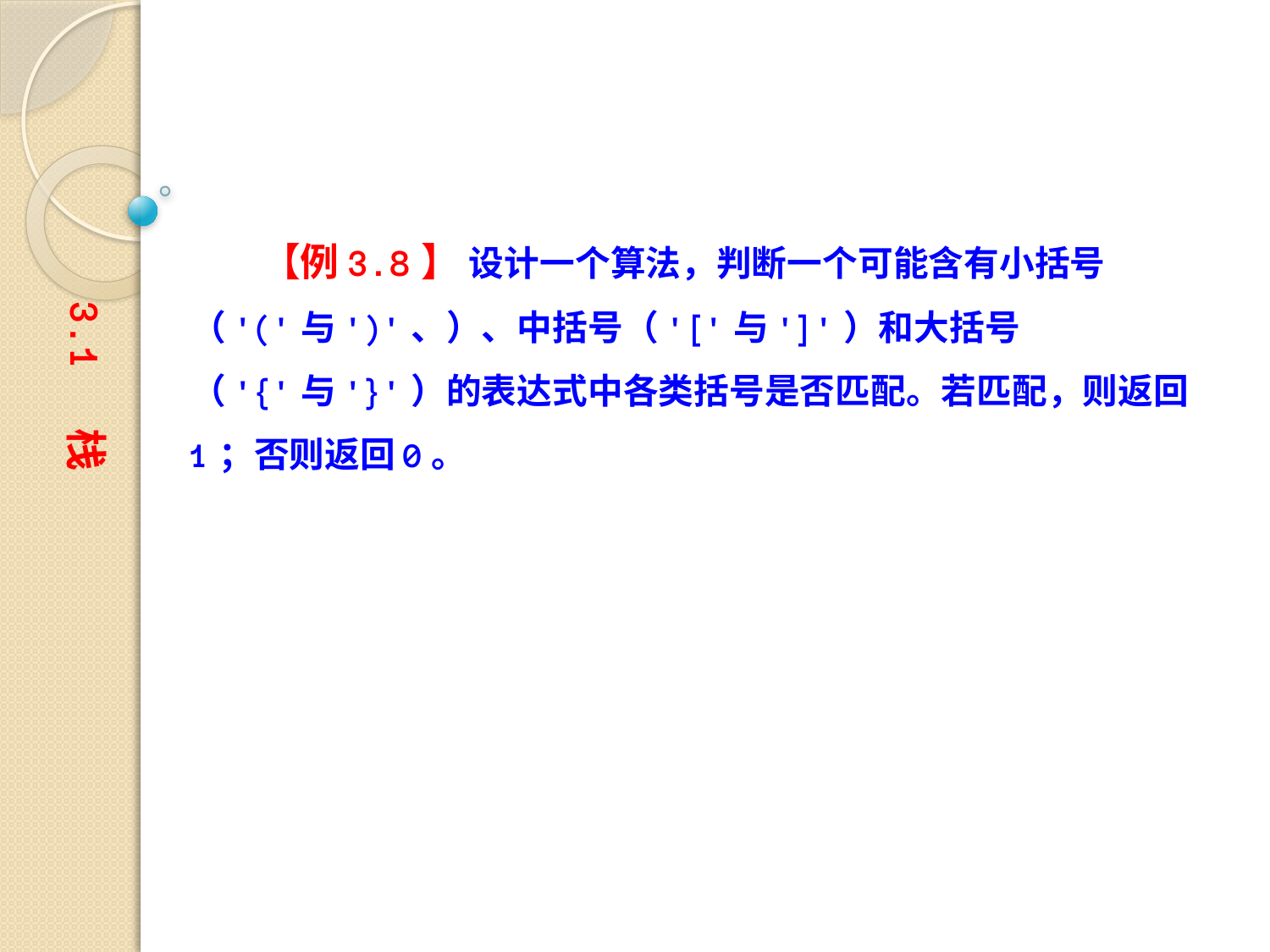

【例3.8】 设计一个算法，判断一个可能含有小括号（'('与')'、）、中括号（'['与']'）和大括号（'{'与'}'）的表达式中各类括号是否匹配。若匹配，则返回1；否则返回0。
3.1  栈